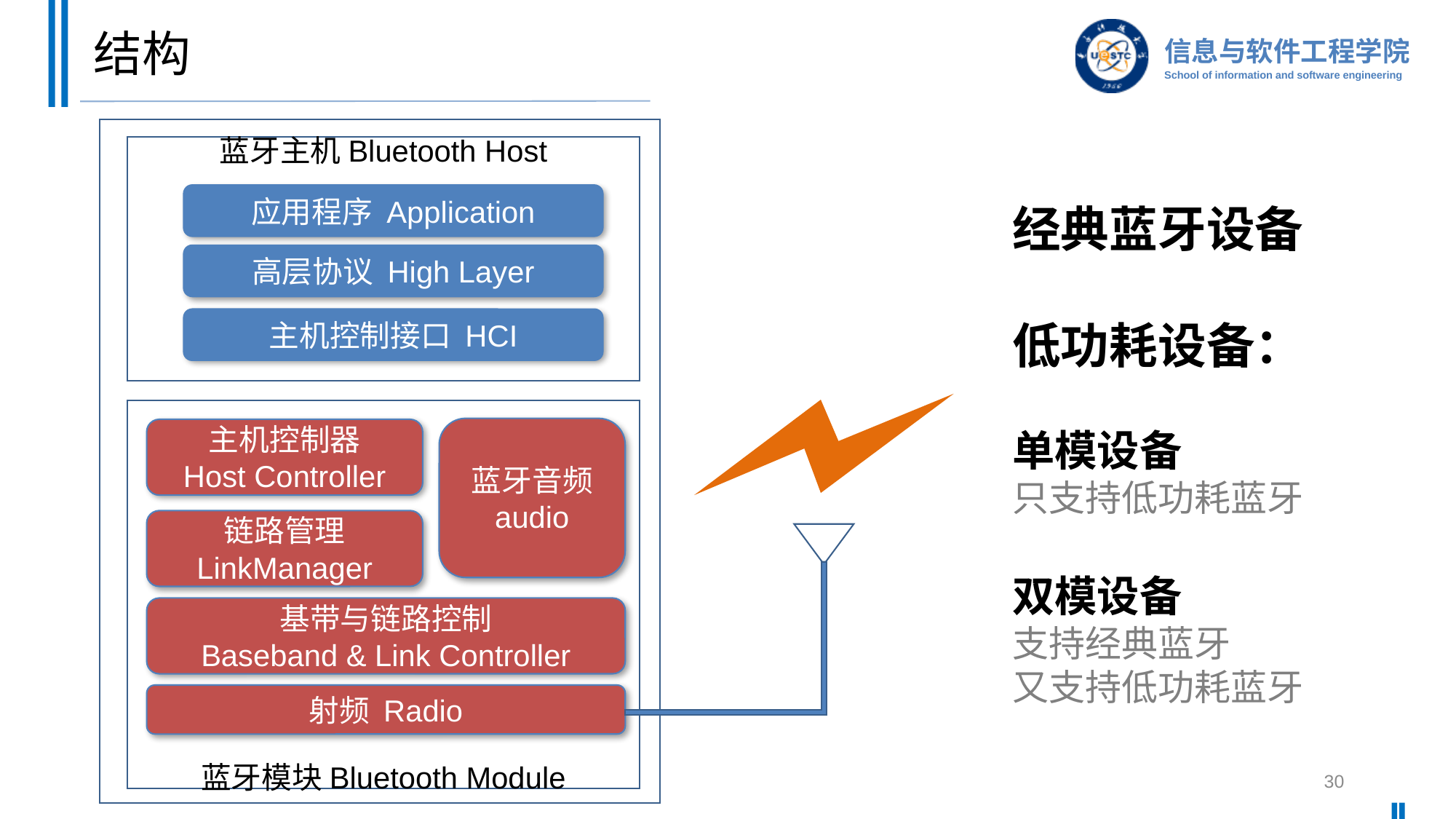

# 结构

蓝牙主机Bluetooth Host

应用程序 Application
高层协议 High Layer
主机控制接口 HCI

蓝牙模块Bluetooth Module

蓝牙音频
audio
主机控制器
Host Controller
链路管理
LinkManager

基带与链路控制
Baseband & Link Controller
射频 Radio
经典蓝牙设备

低功耗设备：

单模设备
只支持低功耗蓝牙

双模设备
支持经典蓝牙
又支持低功耗蓝牙
30